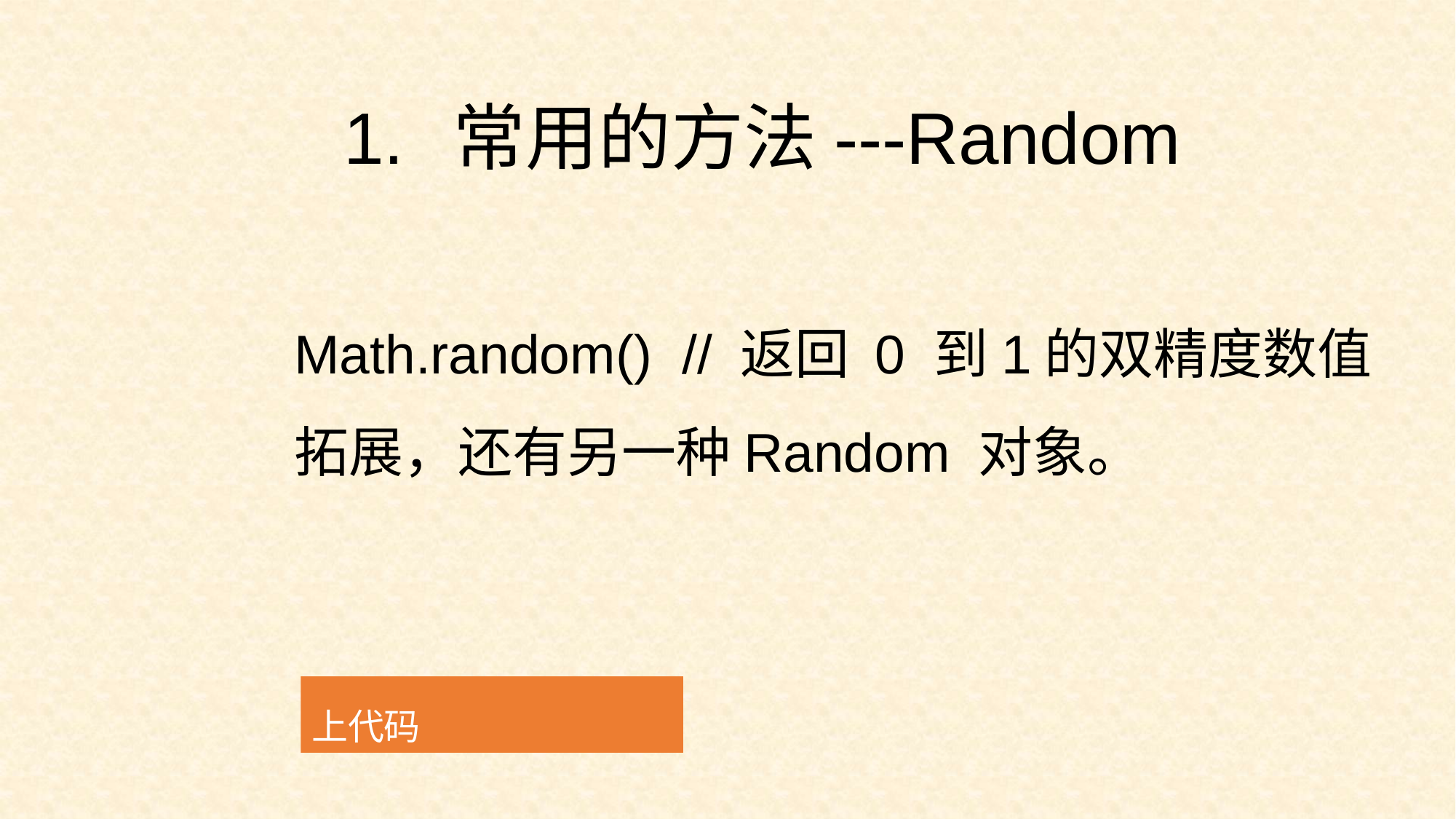

常用的方法---Random
Math.random()  // 返回 0 到1的双精度数值
拓展，还有另一种Random 对象。
上代码